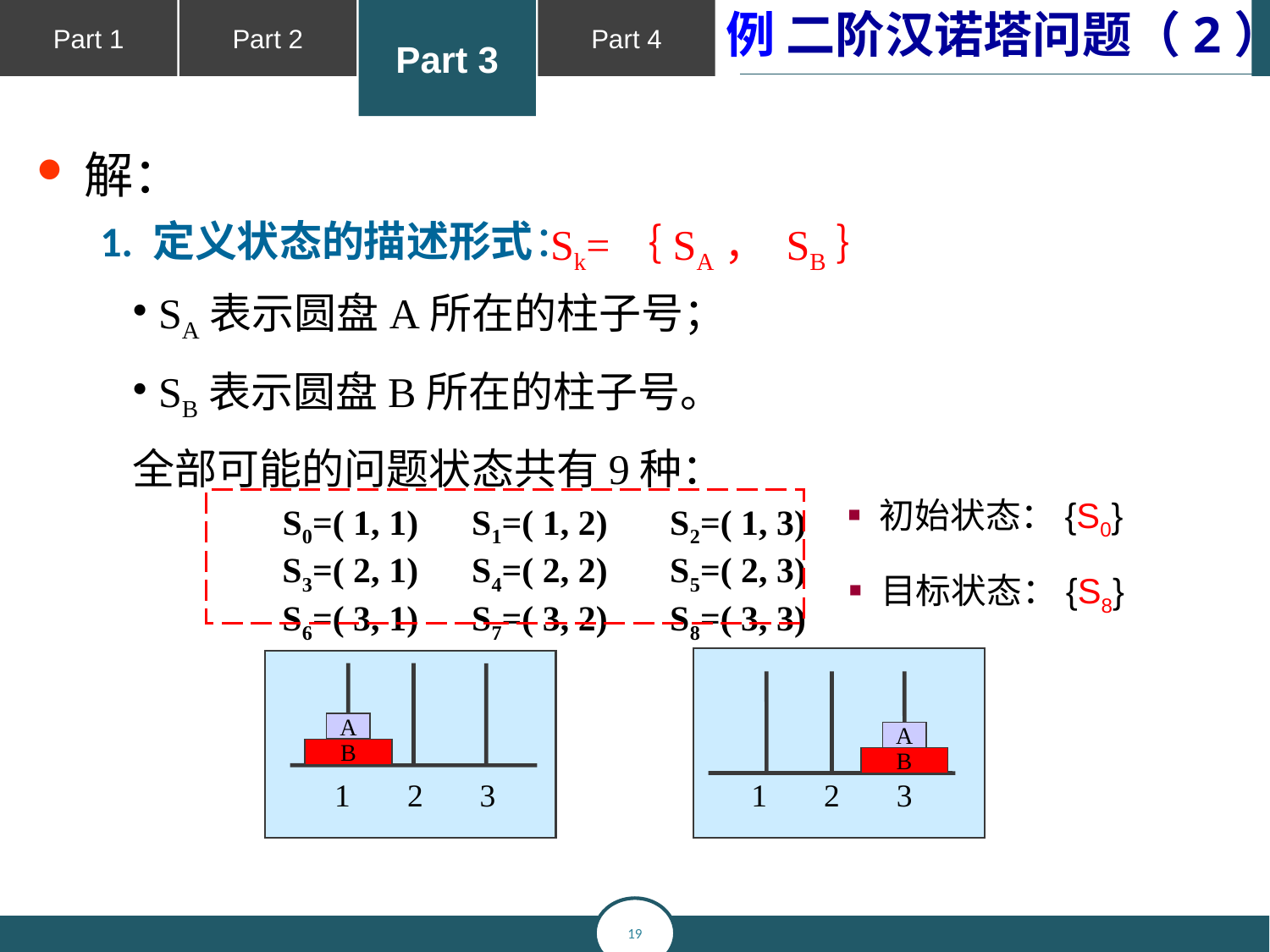

例 二阶汉诺塔问题（2）
解：
1. 定义状态的描述形式：
 SA表示圆盘A所在的柱子号；
 SB表示圆盘B所在的柱子号。
全部可能的问题状态共有9种：
          	        S0=( 1, 1)      S1=( 1, 2)       S2=( 1, 3)
      	        S3=( 2, 1)      S4=( 2, 2)       S5=( 2, 3)
     	        S6=( 3, 1)      S7=( 3, 2)       S8=( 3, 3)

Sk=｛SA， SB｝
初始状态：{S0}

目标状态：{S8}

A
B
1
2
3

A
B
1
2
3